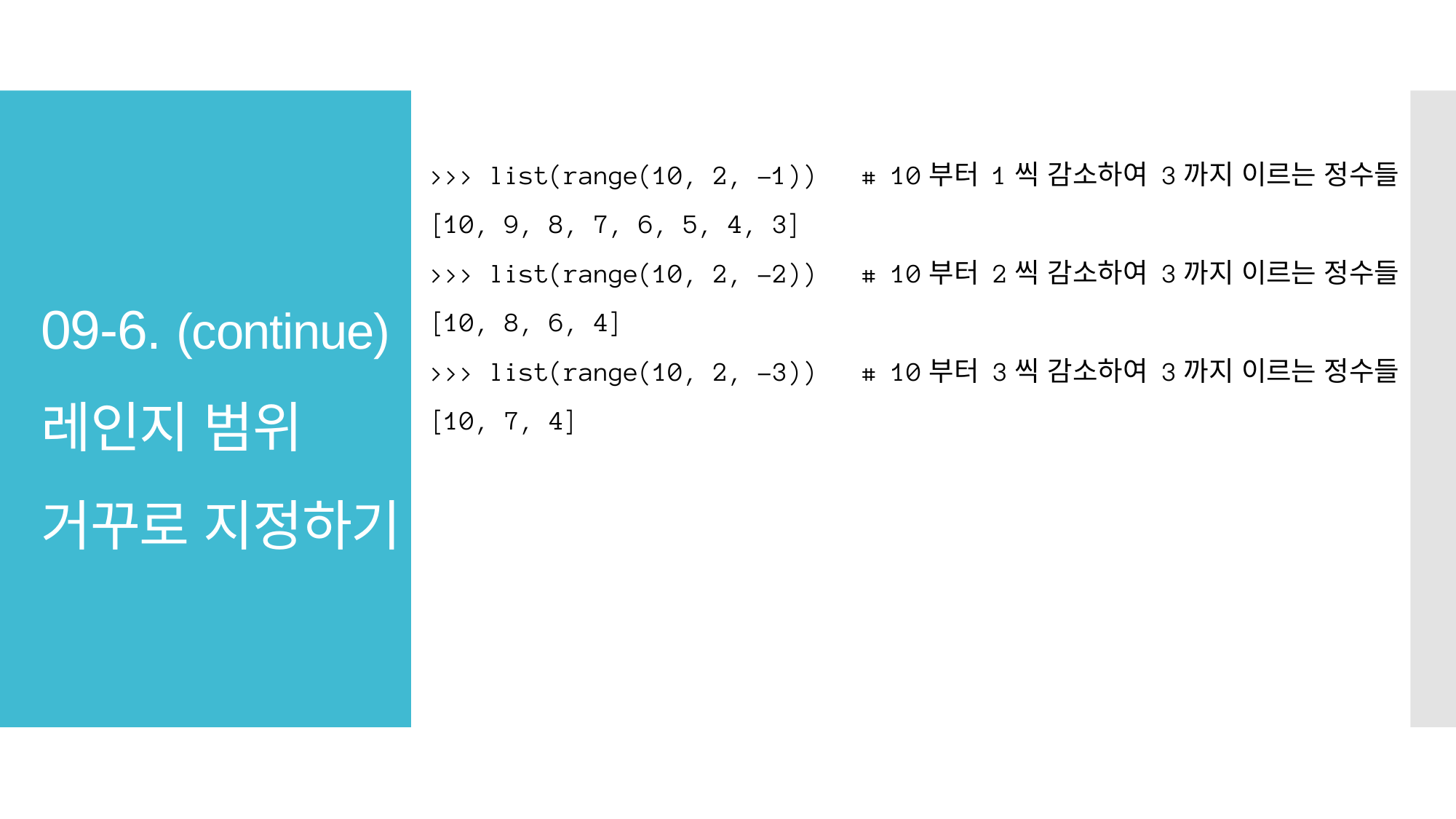

# 09-6. (continue) 레인지 범위 거꾸로 지정하기
>>> list(range(10, 2, -1))   # 10부터 1씩 감소하여 3까지 이르는 정수들
[10, 9, 8, 7, 6, 5, 4, 3]
>>> list(range(10, 2, -2))   # 10부터 2씩 감소하여 3까지 이르는 정수들
[10, 8, 6, 4]
>>> list(range(10, 2, -3))   # 10부터 3씩 감소하여 3까지 이르는 정수들
[10, 7, 4]